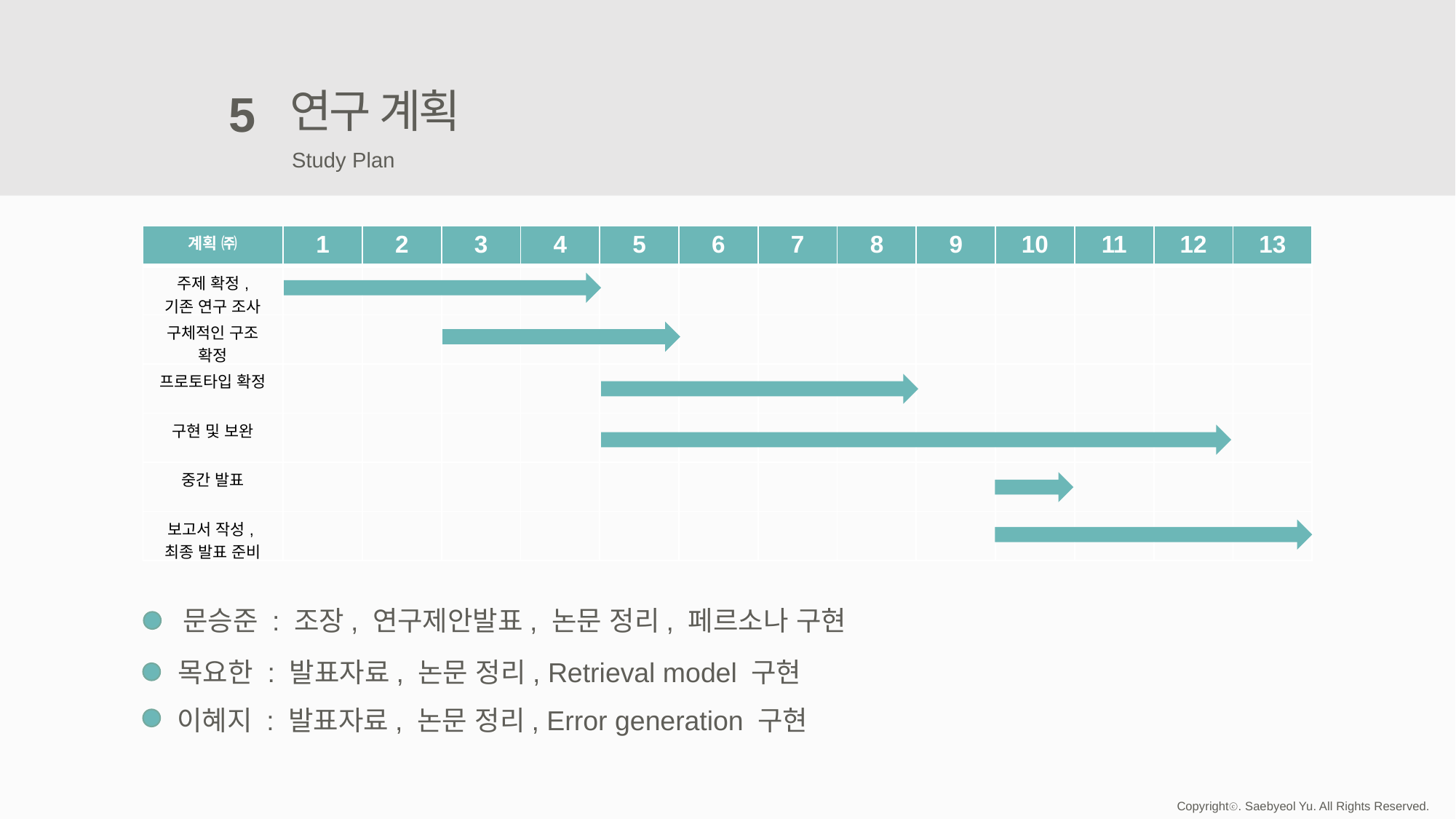

연구 계획
5
Study Plan
| 계획 ㈜ | 1 | 2 | 3 | 4 | 5 | 6 | 7 | 8 | 9 | 10 | 11 | 12 | 13 |
| --- | --- | --- | --- | --- | --- | --- | --- | --- | --- | --- | --- | --- | --- |
| 주제 확정, 기존 연구 조사 |  |  |  |  |  |  |  |  |  |  |  |  |  |
| 구체적인 구조 확정 |  |  |  |  |  |  |  |  |  |  |  |  |  |
| 프로토타입 확정 |  |  |  |  |  |  |  |  |  |  |  |  |  |
| 구현 및 보완 |  |  |  |  |  |  |  |  |  |  |  |  |  |
| 중간 발표 |  |  |  |  |  |  |  |  |  |  |  |  |  |
| 보고서 작성, 최종 발표 준비 |  |  |  |  |  |  |  |  |  |  |  |  |  |

문승준 : 조장, 연구제안발표, 논문 정리, 페르소나 구현

목요한 : 발표자료, 논문 정리, Retrieval model 구현

이혜지 : 발표자료, 논문 정리, Error generation 구현